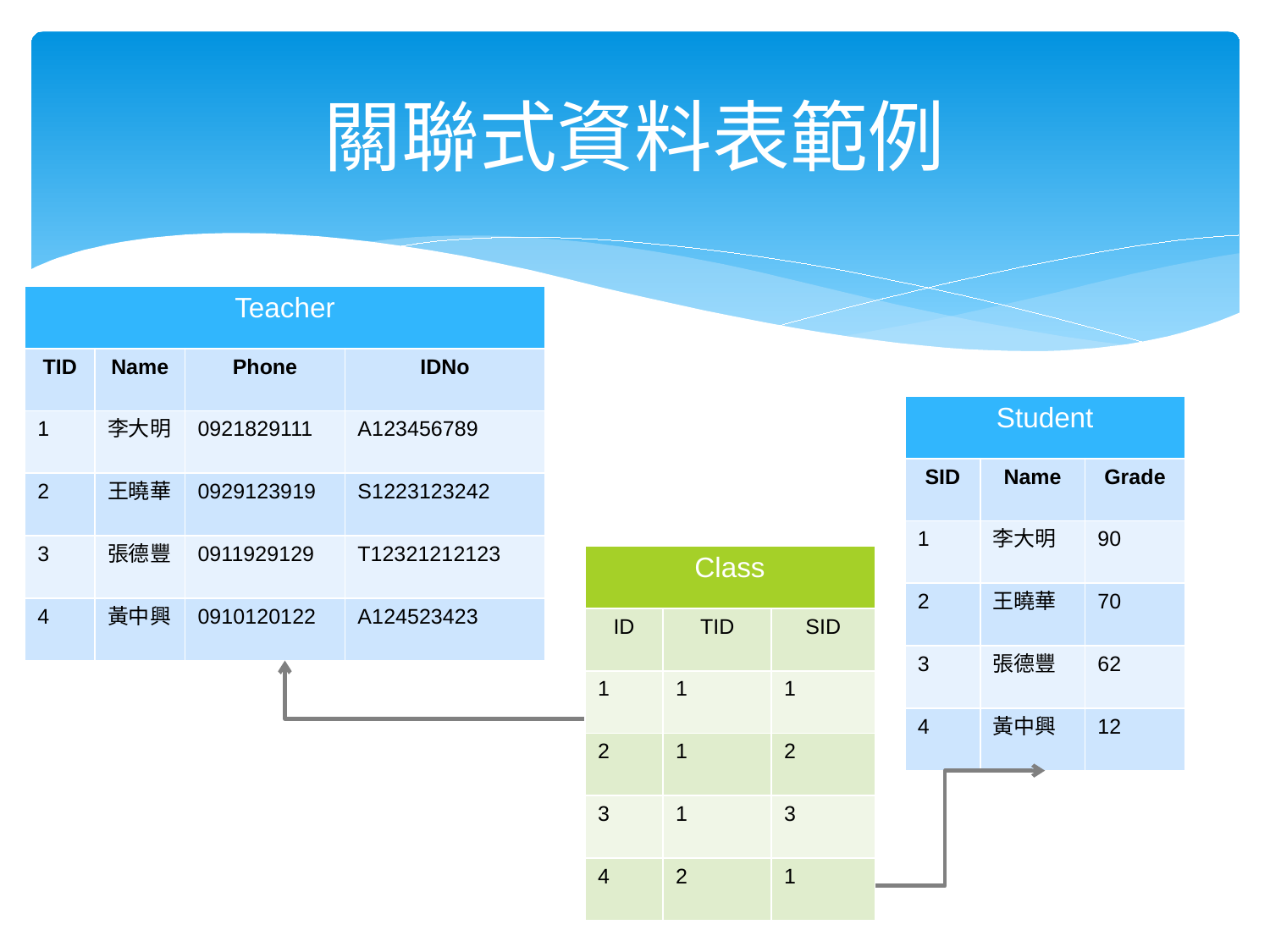

# 關聯式資料表範例
| Teacher |  |  |  |
| --- | --- | --- | --- |
| TID | Name | Phone | IDNo |
| 1 | 李大明 | 0921829111 | A123456789 |
| 2 | 王曉華 | 0929123919 | S1223123242 |
| 3 | 張德豐 | 0911929129 | T12321212123 |
| 4 | 黃中興 | 0910120122 | A124523423 |
| Student |  |  |
| --- | --- | --- |
| SID | Name | Grade |
| 1 | 李大明 | 90 |
| 2 | 王曉華 | 70 |
| 3 | 張德豐 | 62 |
| 4 | 黃中興 | 12 |
| Class |  |  |
| --- | --- | --- |
| ID | TID | SID |
| 1 | 1 | 1 |
| 2 | 1 | 2 |
| 3 | 1 | 3 |
| 4 | 2 | 1 |